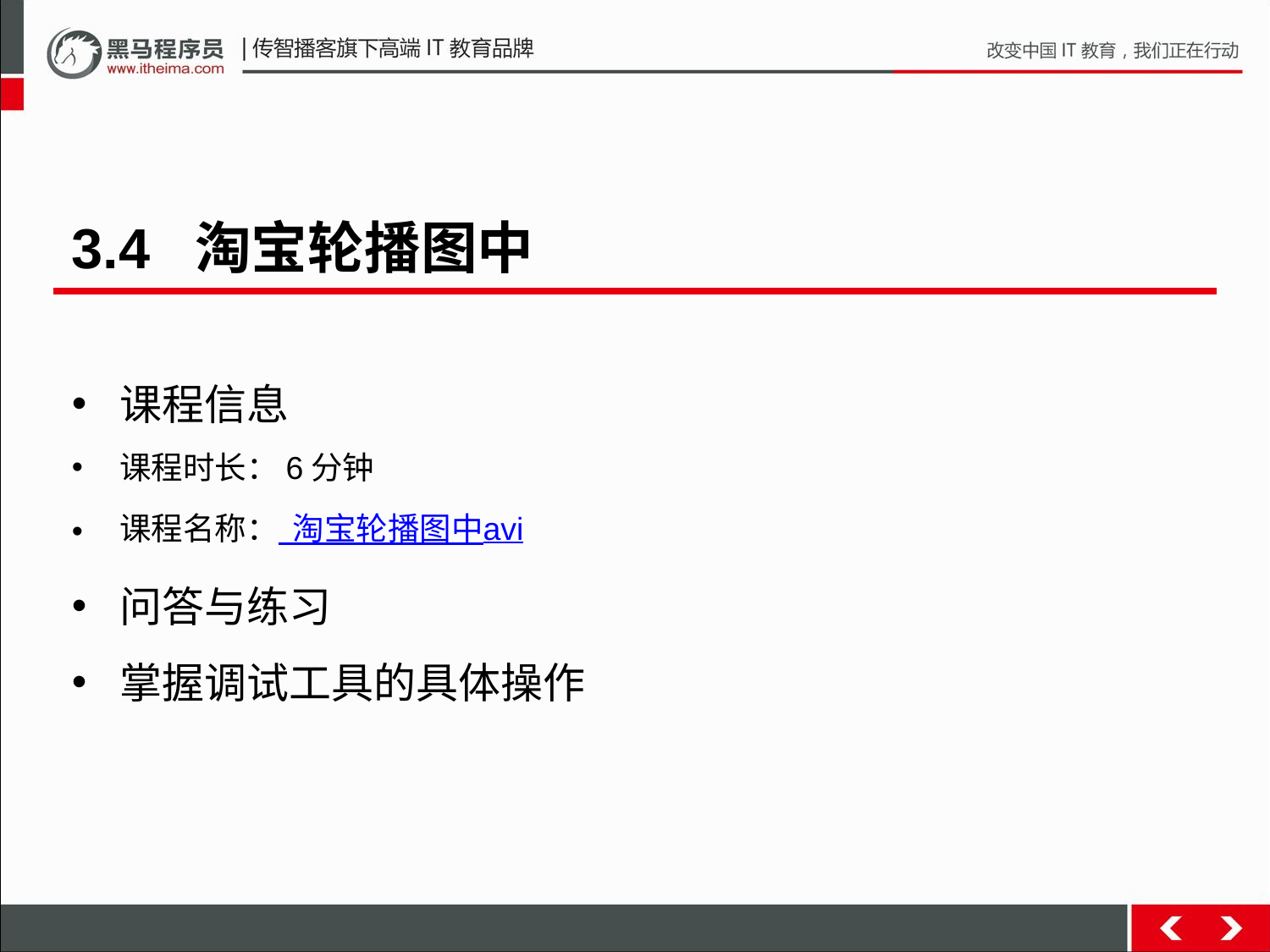

3.4  淘宝轮播图中
课程信息
课程时长：6分钟
课程名称：  淘宝轮播图中avi
问答与练习
掌握调试工具的具体操作